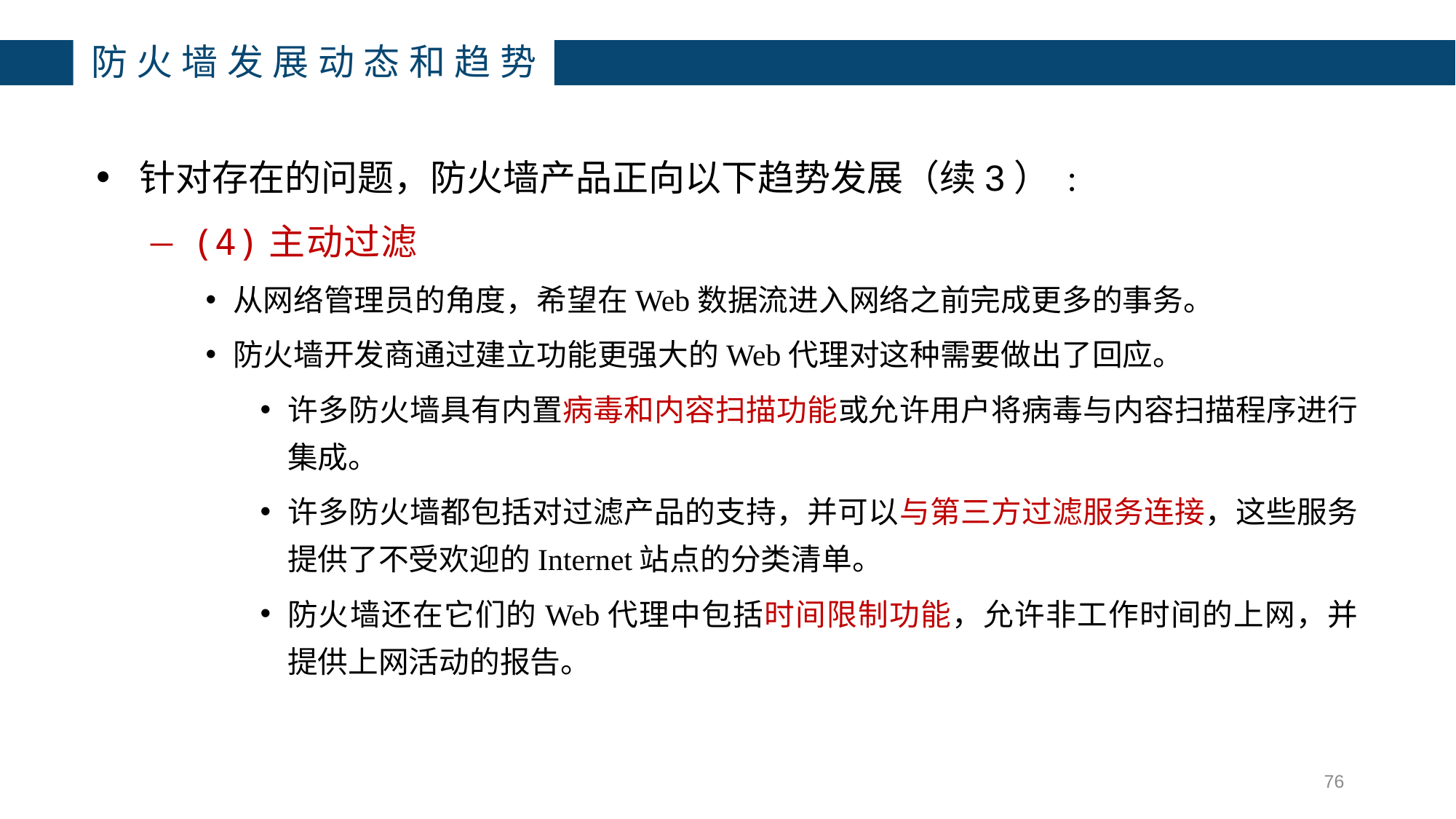

防火墙发展动态和趋势

针对存在的问题，防火墙产品正向以下趋势发展（续3） :
(4)主动过滤
从网络管理员的角度，希望在Web数据流进入网络之前完成更多的事务。
防火墙开发商通过建立功能更强大的Web代理对这种需要做出了回应。
许多防火墙具有内置病毒和内容扫描功能或允许用户将病毒与内容扫描程序进行集成。
许多防火墙都包括对过滤产品的支持，并可以与第三方过滤服务连接，这些服务提供了不受欢迎的Internet站点的分类清单。
防火墙还在它们的Web代理中包括时间限制功能，允许非工作时间的上网，并提供上网活动的报告。
76